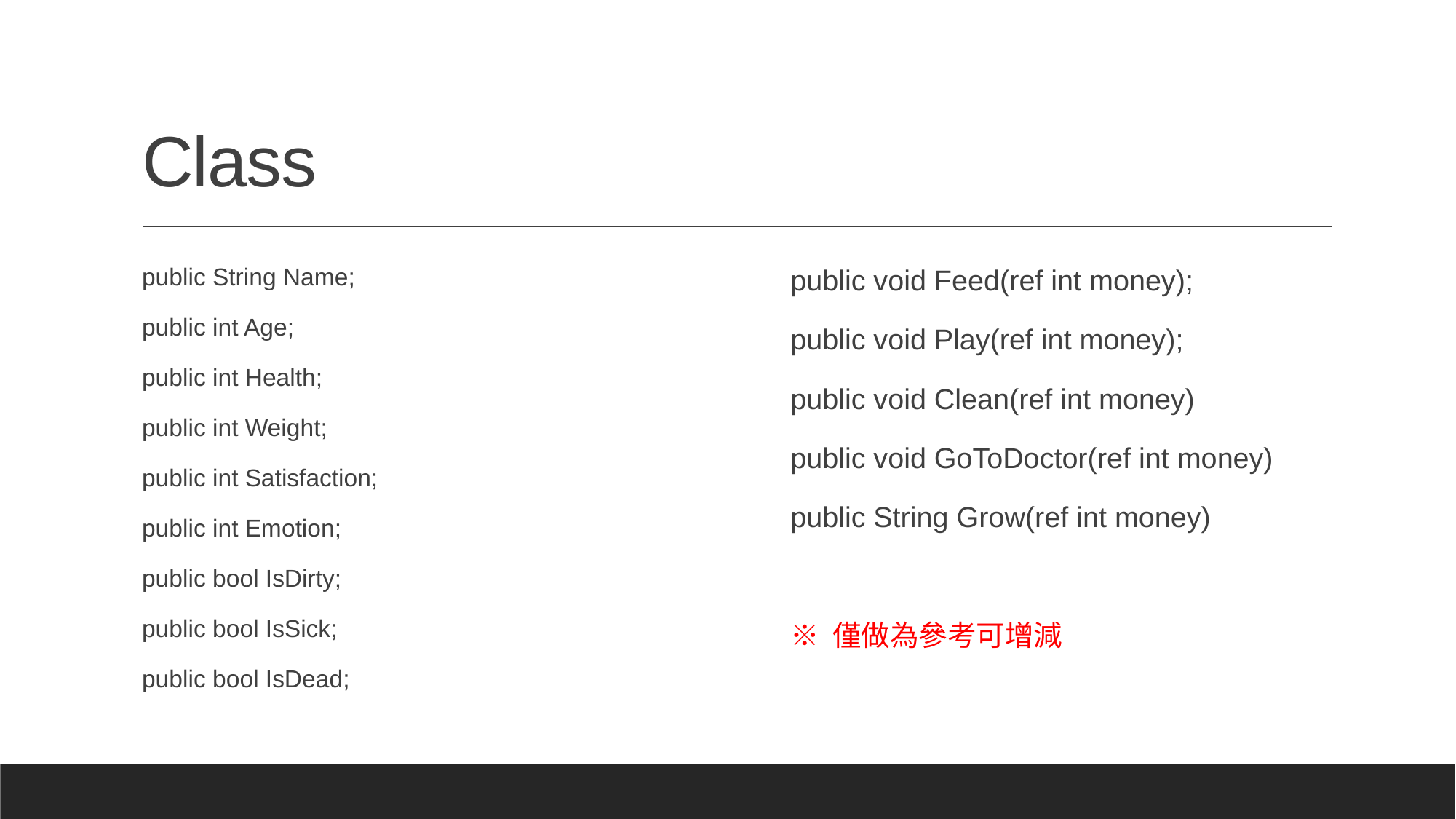

# Class
public String Name;
public int Age;
public int Health;
public int Weight;
public int Satisfaction;
public int Emotion;
public bool IsDirty;
public bool IsSick;
public bool IsDead;

public void Feed(ref int money);
public void Play(ref int money);
public void Clean(ref int money)
public void GoToDoctor(ref int money)
public String Grow(ref int money)

※ 僅做為參考可增減